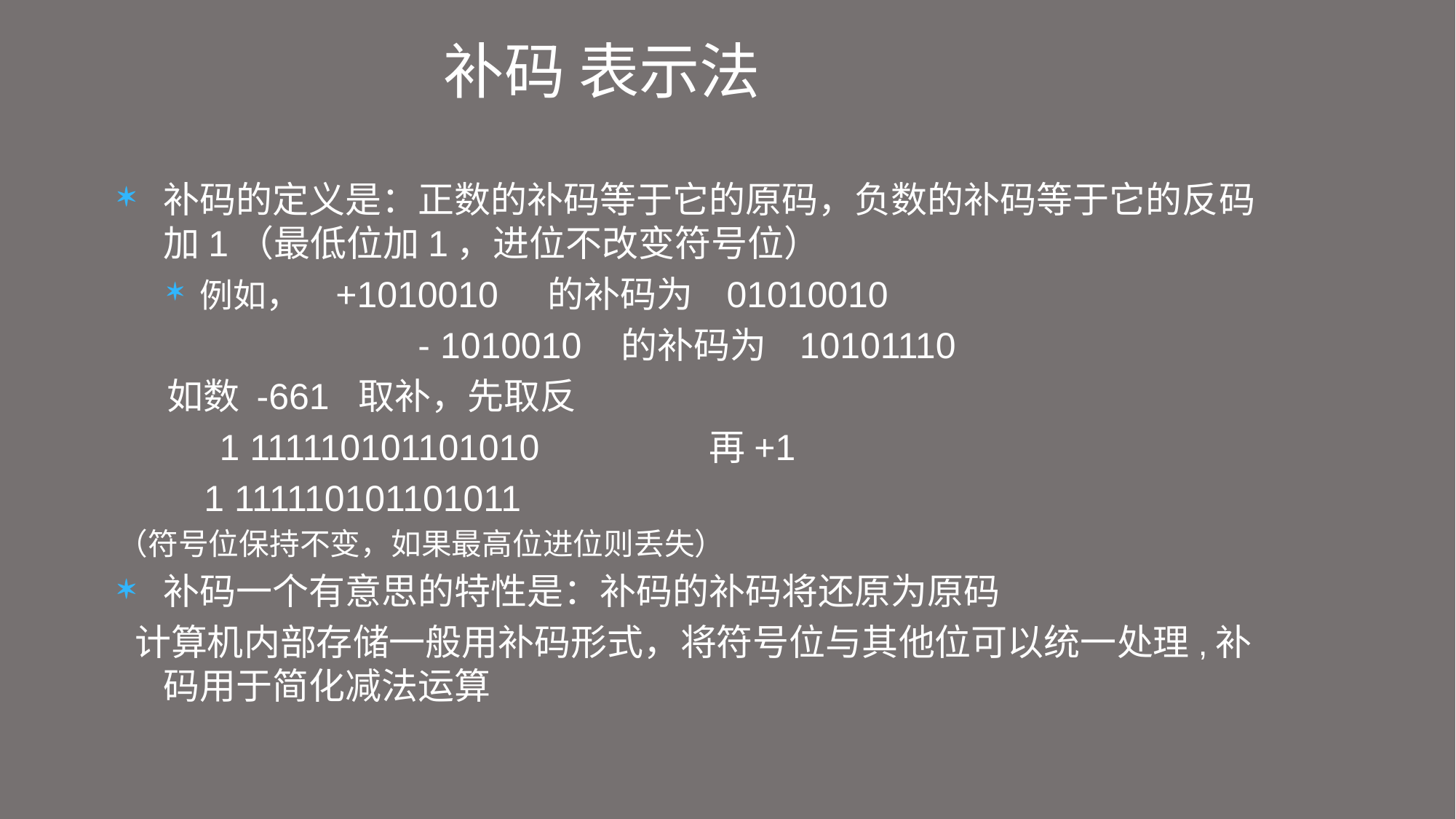

补码 表示法
补码的定义是：正数的补码等于它的原码，负数的补码等于它的反码加1（最低位加1，进位不改变符号位）
例如，   +1010010    的补码为   01010010
			- 1010010   的补码为   10101110
如数 -661  取补，先取反
          1 111110101101010 		再+1
 	    1 111110101101011
（符号位保持不变，如果最高位进位则丢失）
补码一个有意思的特性是：补码的补码将还原为原码
 计算机内部存储一般用补码形式，将符号位与其他位可以统一处理,补码用于简化减法运算